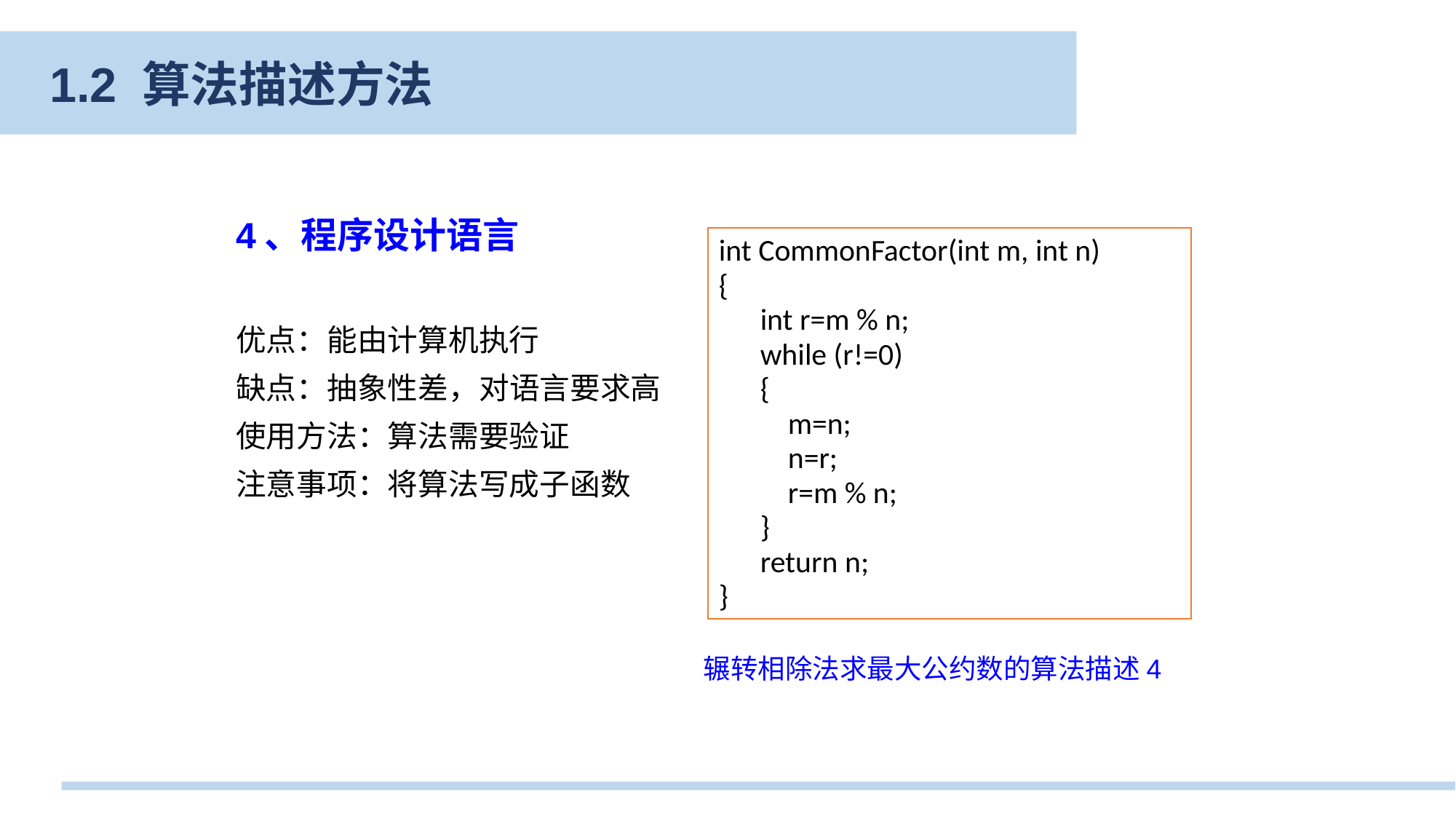

1.2 算法描述方法
4、程序设计语言

优点：能由计算机执行
缺点：抽象性差，对语言要求高
使用方法：算法需要验证
注意事项：将算法写成子函数

int CommonFactor(int m, int n)
{
      int r=m % n;
      while (r!=0)
      {
          m=n;
          n=r;
          r=m % n;
      }
      return n;
}
辗转相除法求最大公约数的算法描述4